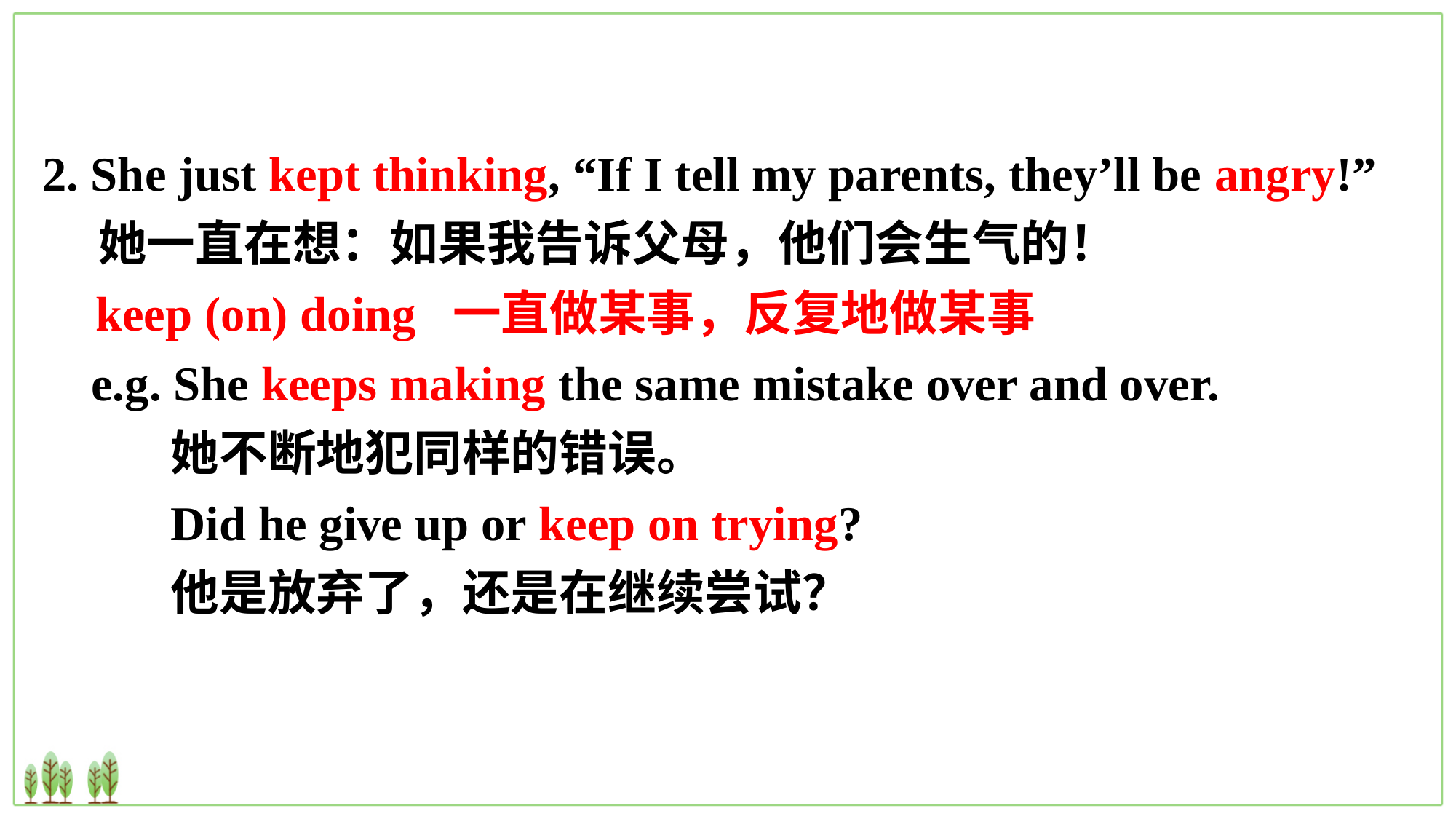

2. She just kept thinking, “If I tell my parents, they’ll be angry!”
    她一直在想：如果我告诉父母，他们会生气的！
keep (on) doing  一直做某事，反复地做某事
    e.g. She keeps making the same mistake over and over.
她不断地犯同样的错误。
Did he give up or keep on trying?
他是放弃了，还是在继续尝试？